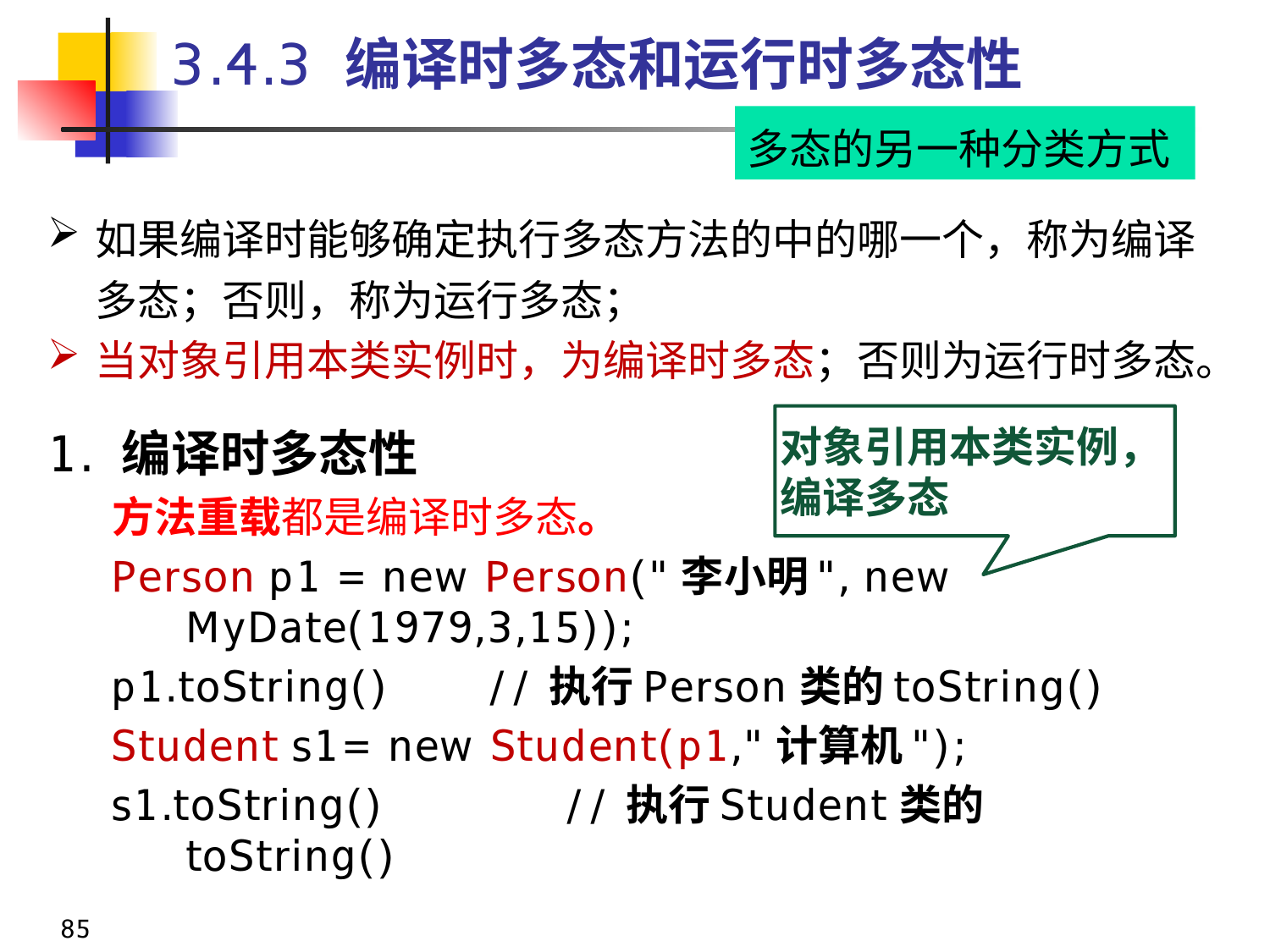

# 3.4.3 编译时多态和运行时多态性
多态的另一种分类方式
如果编译时能够确定执行多态方法的中的哪一个，称为编译多态；否则，称为运行多态；
当对象引用本类实例时，为编译时多态；否则为运行时多态。
对象引用本类实例，编译多态
1. 编译时多态性
方法重载都是编译时多态。
Person p1 = new Person("李小明", new MyDate(1979,3,15));
p1.toString()        //执行Person类的toString()
Student s1= new Student(p1,"计算机");
s1.toString()        	//执行Student类的toString()
85